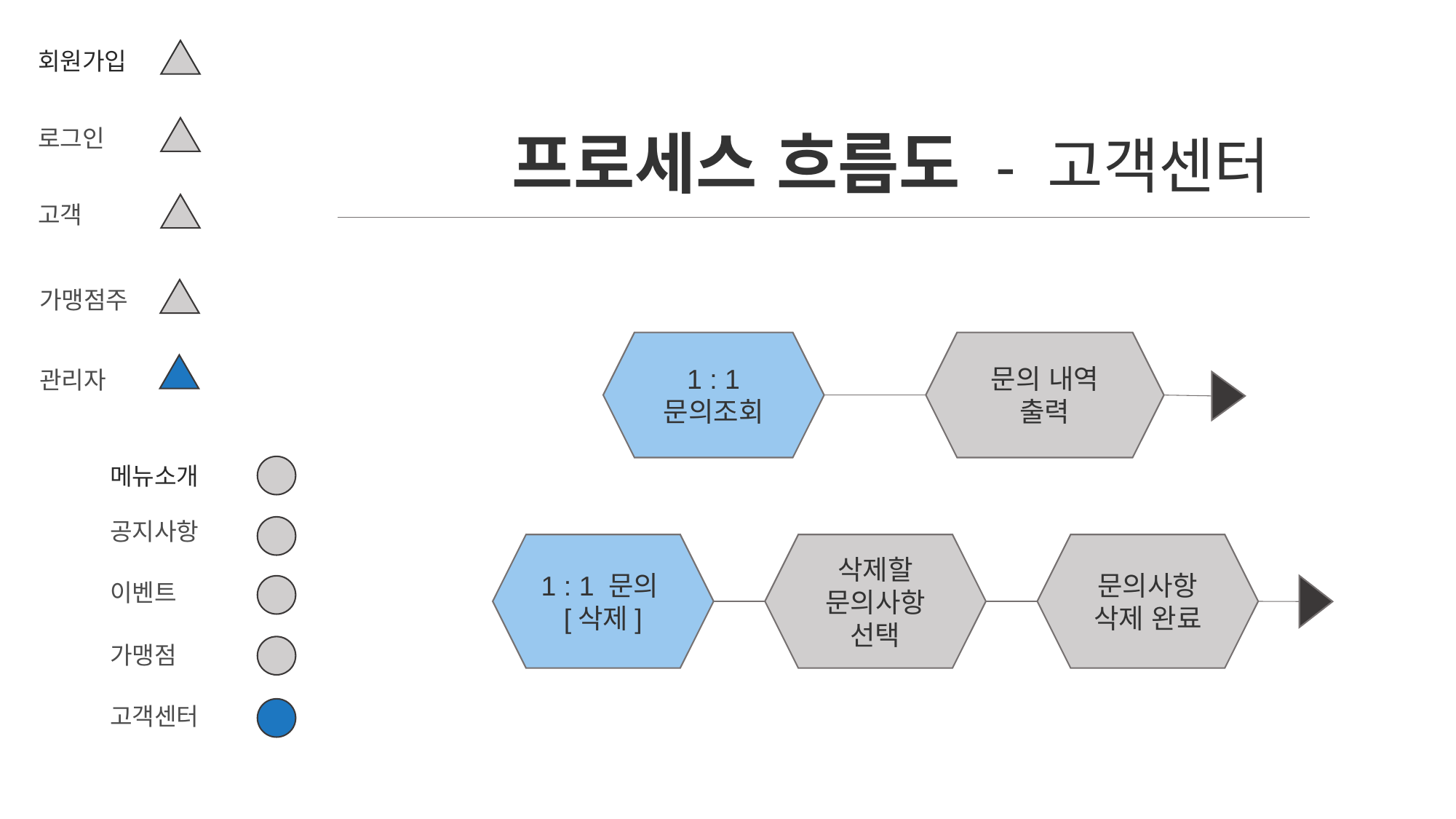

회원가입

프로세스 흐름도 - 고객센터
로그인

고객

가맹점주

1 : 1 문의조회
문의 내역
출력

관리자

메뉴소개

공지사항

1 : 1 문의[삭제]
삭제할
문의사항
선택
문의사항
삭제 완료
이벤트

가맹점

고객센터